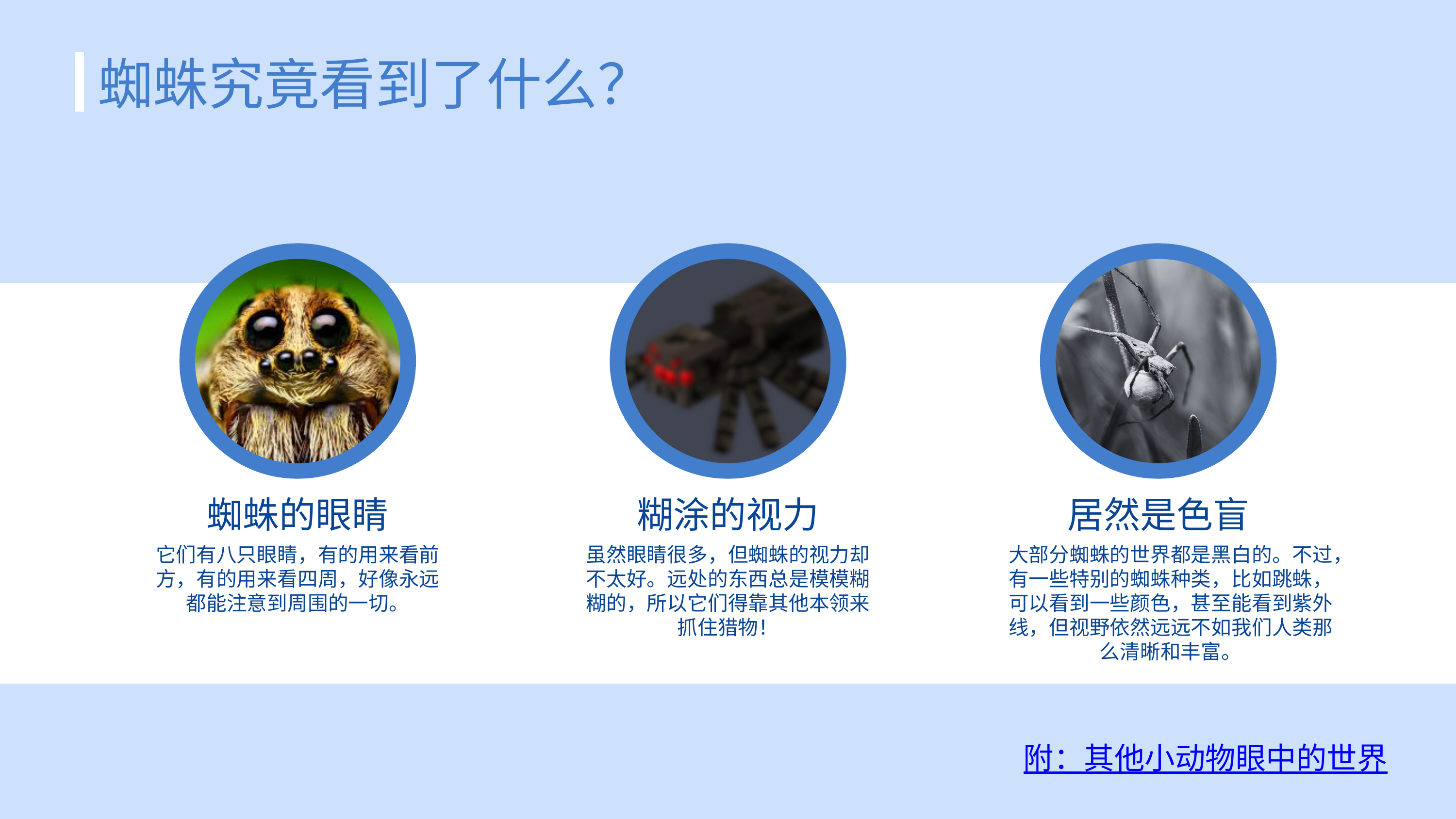

蜘蛛究竟看到了什么？

蜘蛛的眼睛
糊涂的视力
居然是色盲
它们有八只眼睛，有的用来看前方，有的用来看四周，好像永远都能注意到周围的一切。
虽然眼睛很多，但蜘蛛的视力却不太好。远处的东西总是模模糊糊的，所以它们得靠其他本领来抓住猎物！
大部分蜘蛛的世界都是黑白的。不过，有一些特别的蜘蛛种类，比如跳蛛，可以看到一些颜色，甚至能看到紫外线，但视野依然远远不如我们人类那么清晰和丰富。
附：其他小动物眼中的世界